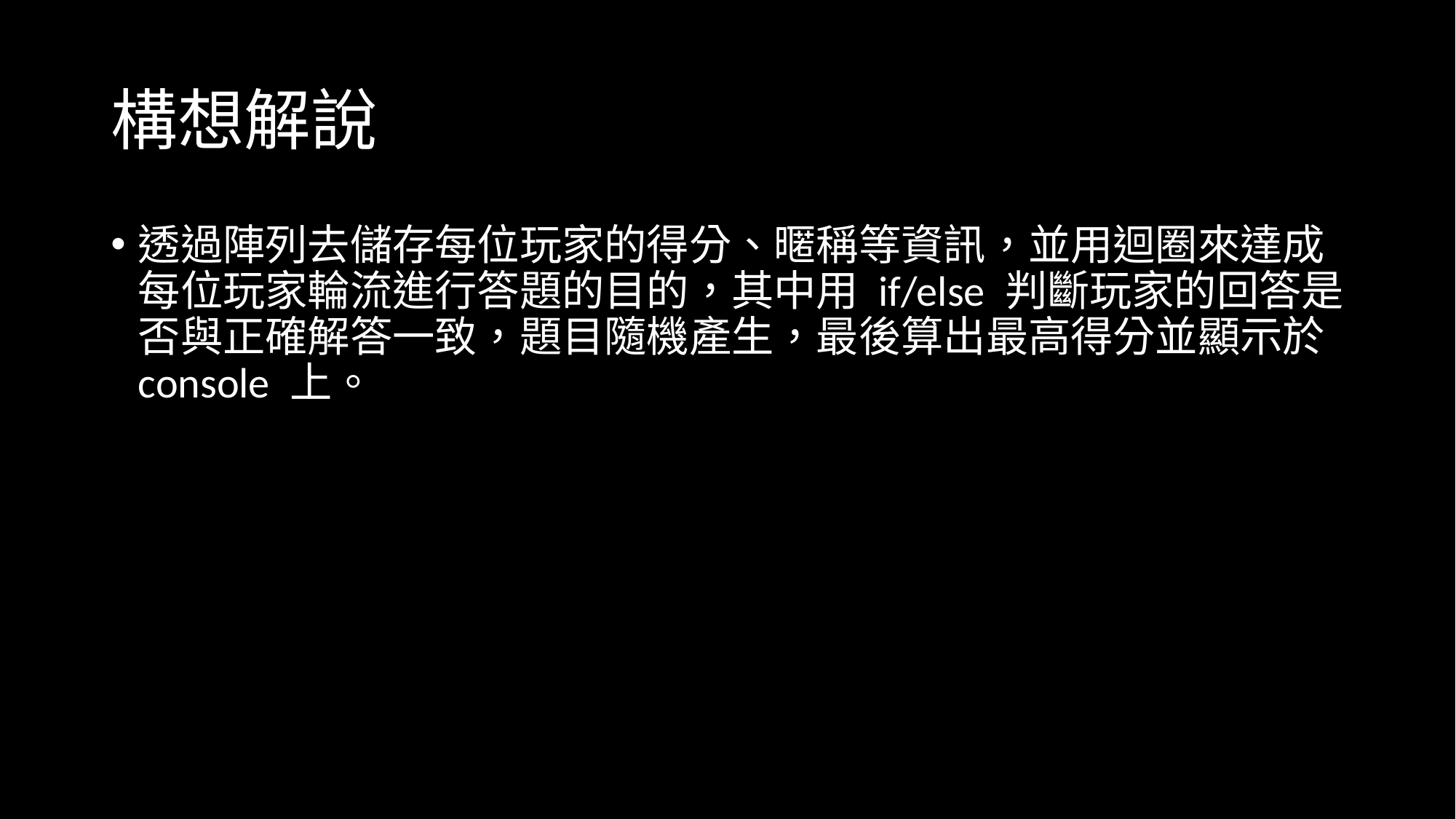

# 構想解說
透過陣列去儲存每位玩家的得分、暱稱等資訊，並用迴圈來達成每位玩家輪流進行答題的目的，其中用 if/else 判斷玩家的回答是否與正確解答一致，題目隨機產生，最後算出最高得分並顯示於 console 上。